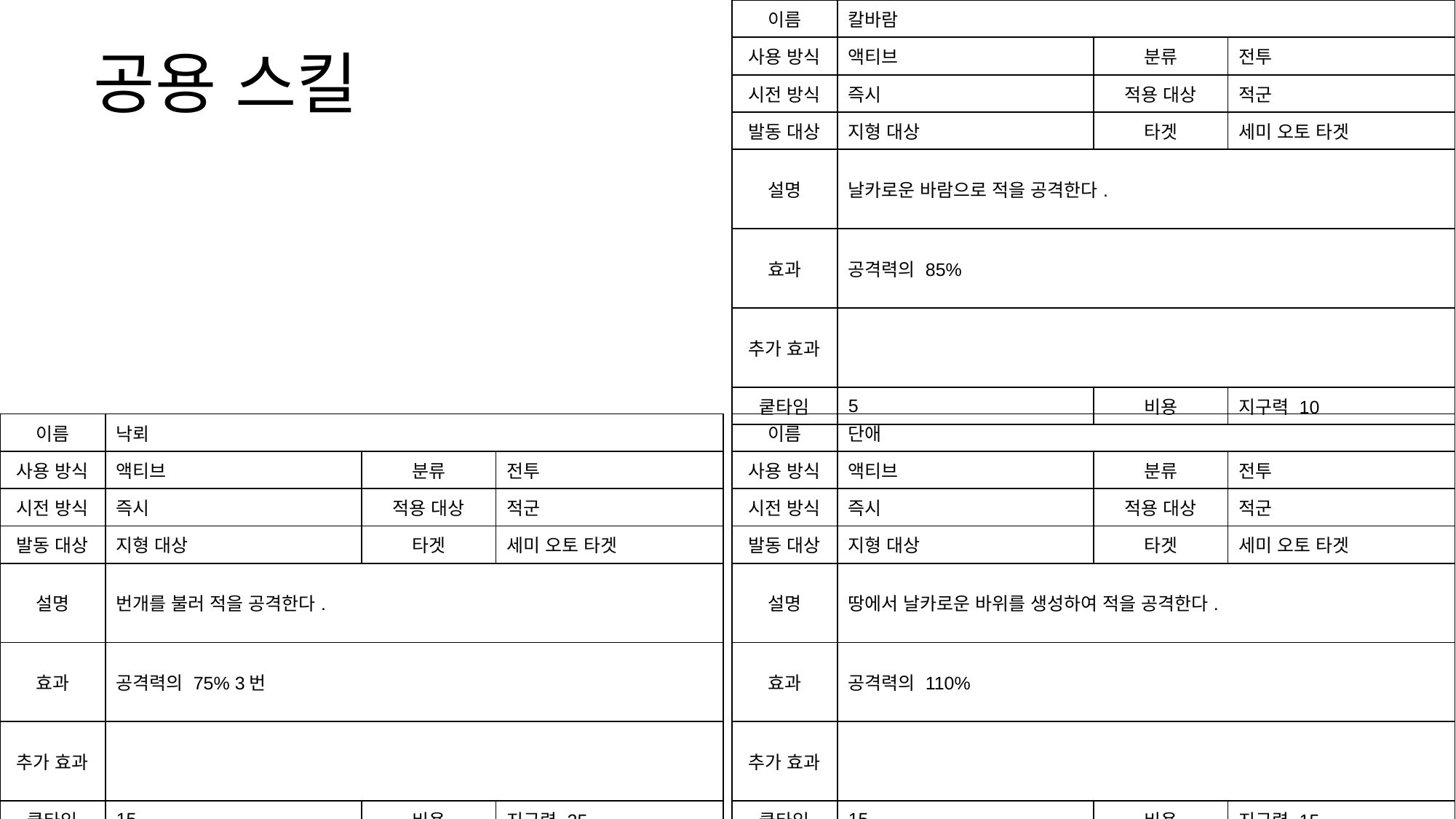

| 이름 | 칼바람 |  |  |
| --- | --- | --- | --- |
| 사용 방식 | 액티브 | 분류 | 전투 |
| 시전 방식 | 즉시 | 적용 대상 | 적군 |
| 발동 대상 | 지형 대상 | 타겟 | 세미 오토 타겟 |
| 설명 | 날카로운 바람으로 적을 공격한다. |  |  |
| 효과 | 공격력의 85% |  |  |
| 추가 효과 |  |  |  |
| 쿹타임 | 5 | 비용 | 지구력 10 |
공용 스킬
| 이름 | 낙뢰 |  |  |
| --- | --- | --- | --- |
| 사용 방식 | 액티브 | 분류 | 전투 |
| 시전 방식 | 즉시 | 적용 대상 | 적군 |
| 발동 대상 | 지형 대상 | 타겟 | 세미 오토 타겟 |
| 설명 | 번개를 불러 적을 공격한다. |  |  |
| 효과 | 공격력의 75% 3번 |  |  |
| 추가 효과 |  |  |  |
| 쿹타임 | 15 | 비용 | 지구력 25 |
| 이름 | 단애 |  |  |
| --- | --- | --- | --- |
| 사용 방식 | 액티브 | 분류 | 전투 |
| 시전 방식 | 즉시 | 적용 대상 | 적군 |
| 발동 대상 | 지형 대상 | 타겟 | 세미 오토 타겟 |
| 설명 | 땅에서 날카로운 바위를 생성하여 적을 공격한다. |  |  |
| 효과 | 공격력의 110% |  |  |
| 추가 효과 |  |  |  |
| 쿹타임 | 15 | 비용 | 지구력 15 |